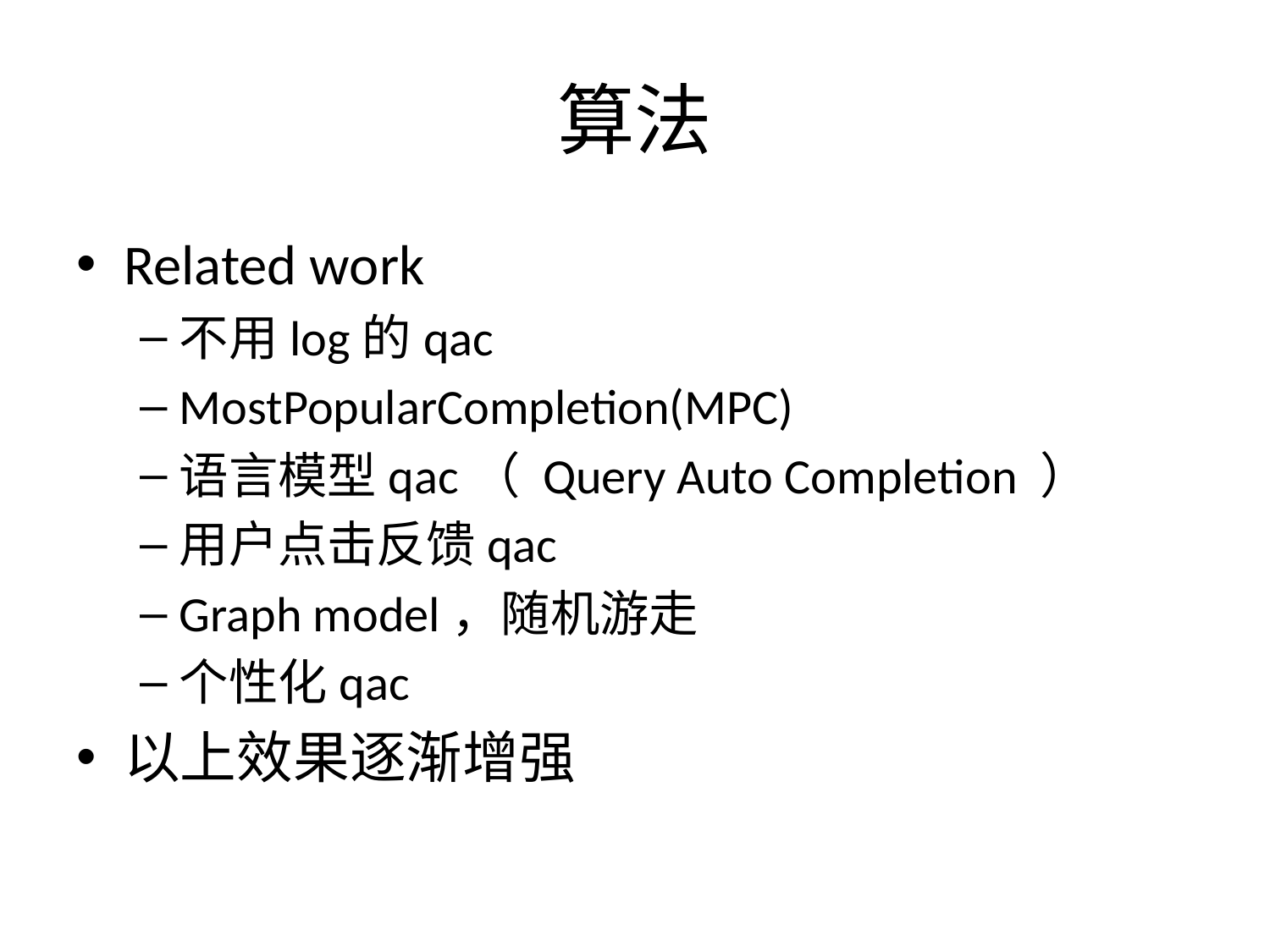

# 算法
Related work
不用log的qac
MostPopularCompletion(MPC)
语言模型qac（ Query Auto Completion ）
用户点击反馈qac
Graph model，随机游走
个性化qac
以上效果逐渐增强